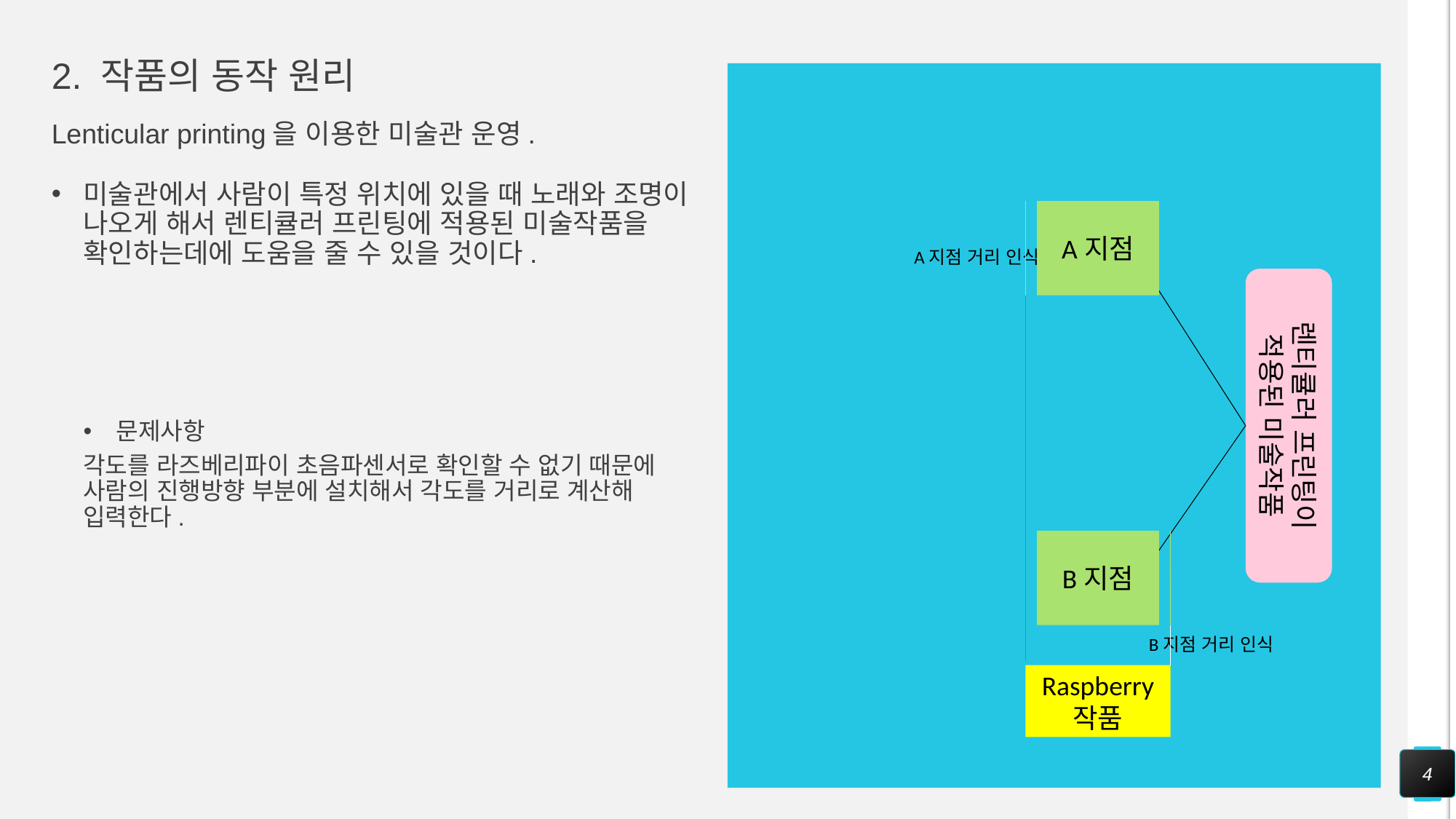

# 2. 작품의 동작 원리

Lenticular printing을 이용한 미술관 운영.
미술관에서 사람이 특정 위치에 있을 때 노래와 조명이 나오게 해서 렌티큘러 프린팅에 적용된 미술작품을 확인하는데에 도움을 줄 수 있을 것이다.

문제사항
각도를 라즈베리파이 초음파센서로 확인할 수 없기 때문에 사람의 진행방향 부분에 설치해서 각도를 거리로 계산해 입력한다.
A지점
A지점 거리 인식
렌티큘러 프린팅이 적용된 미술작품
B지점
B지점 거리 인식
Raspberry
작품
4